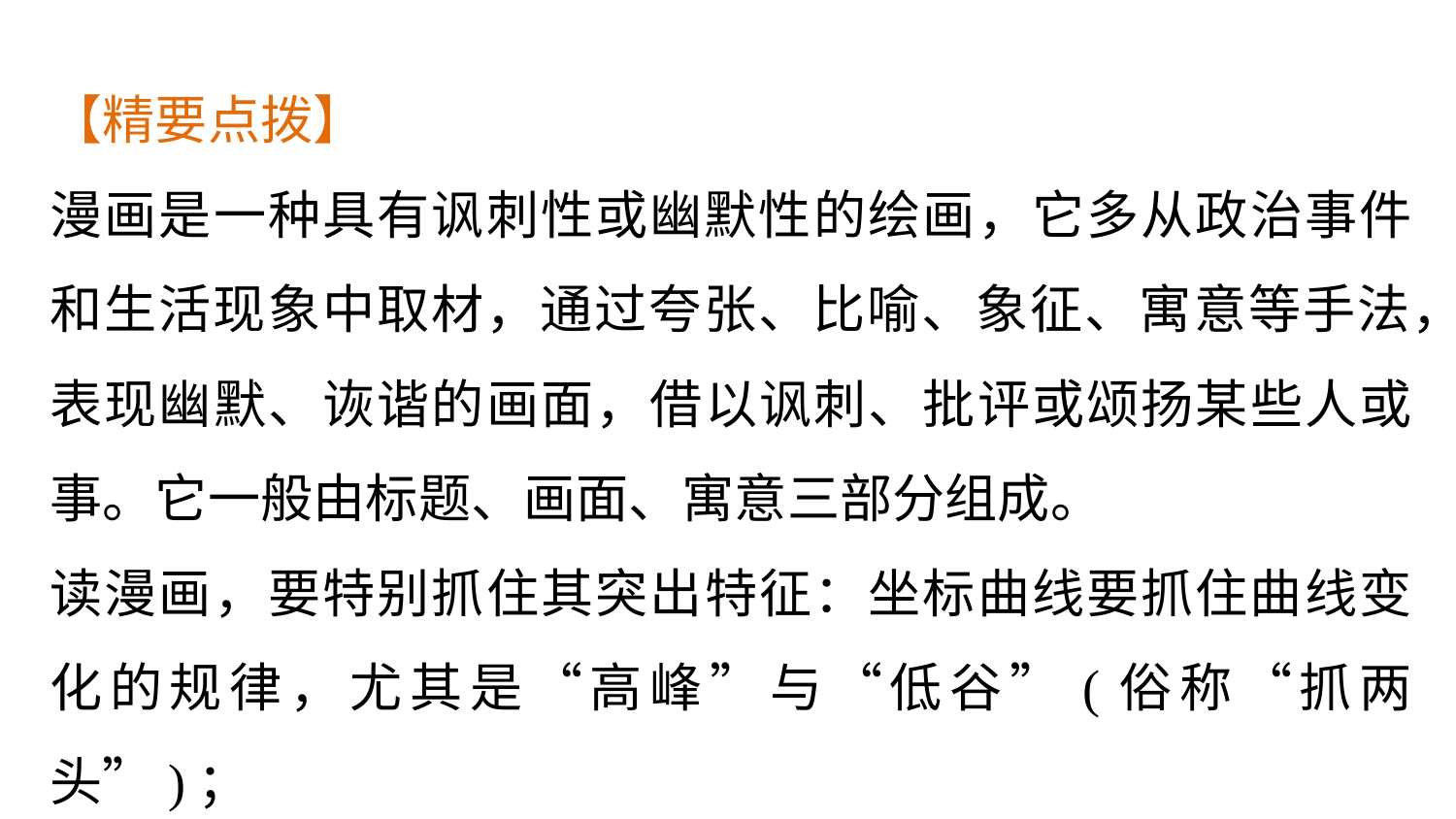

【精要点拨】
漫画是一种具有讽刺性或幽默性的绘画，它多从政治事件和生活现象中取材，通过夸张、比喻、象征、寓意等手法，表现幽默、诙谐的画面，借以讽刺、批评或颂扬某些人或事。它一般由标题、画面、寓意三部分组成。
读漫画，要特别抓住其突出特征：坐标曲线要抓住曲线变化的规律，尤其是“高峰”与“低谷”(俗称“抓两头”)；